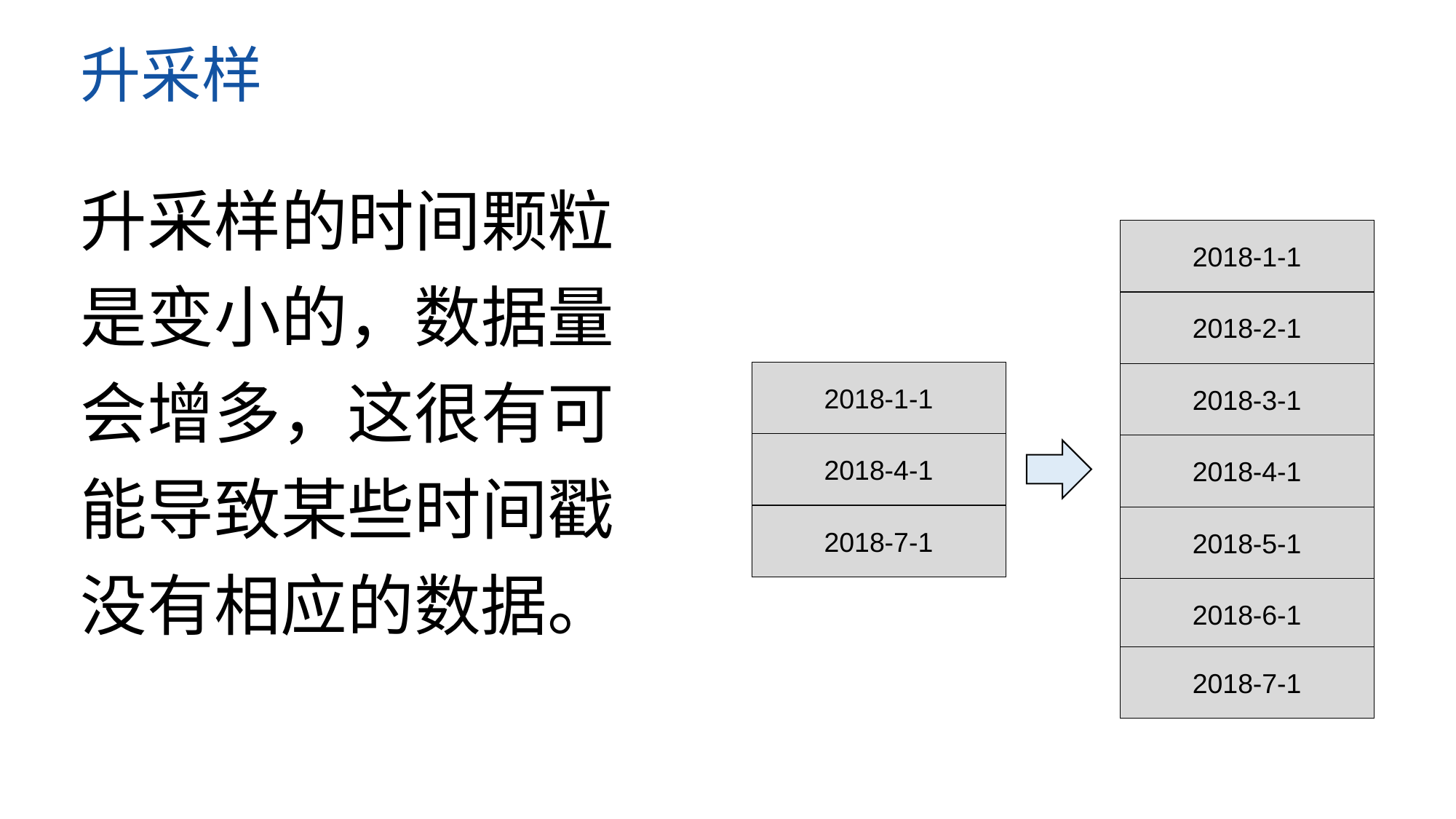

升采样
升采样的时间颗粒是变小的，数据量会增多，这很有可能导致某些时间戳没有相应的数据。
2018-1-1
2018-2-1
2018-3-1
2018-4-1
2018-5-1
2018-6-1
2018-7-1
2018-1-1
2018-4-1
2018-7-1